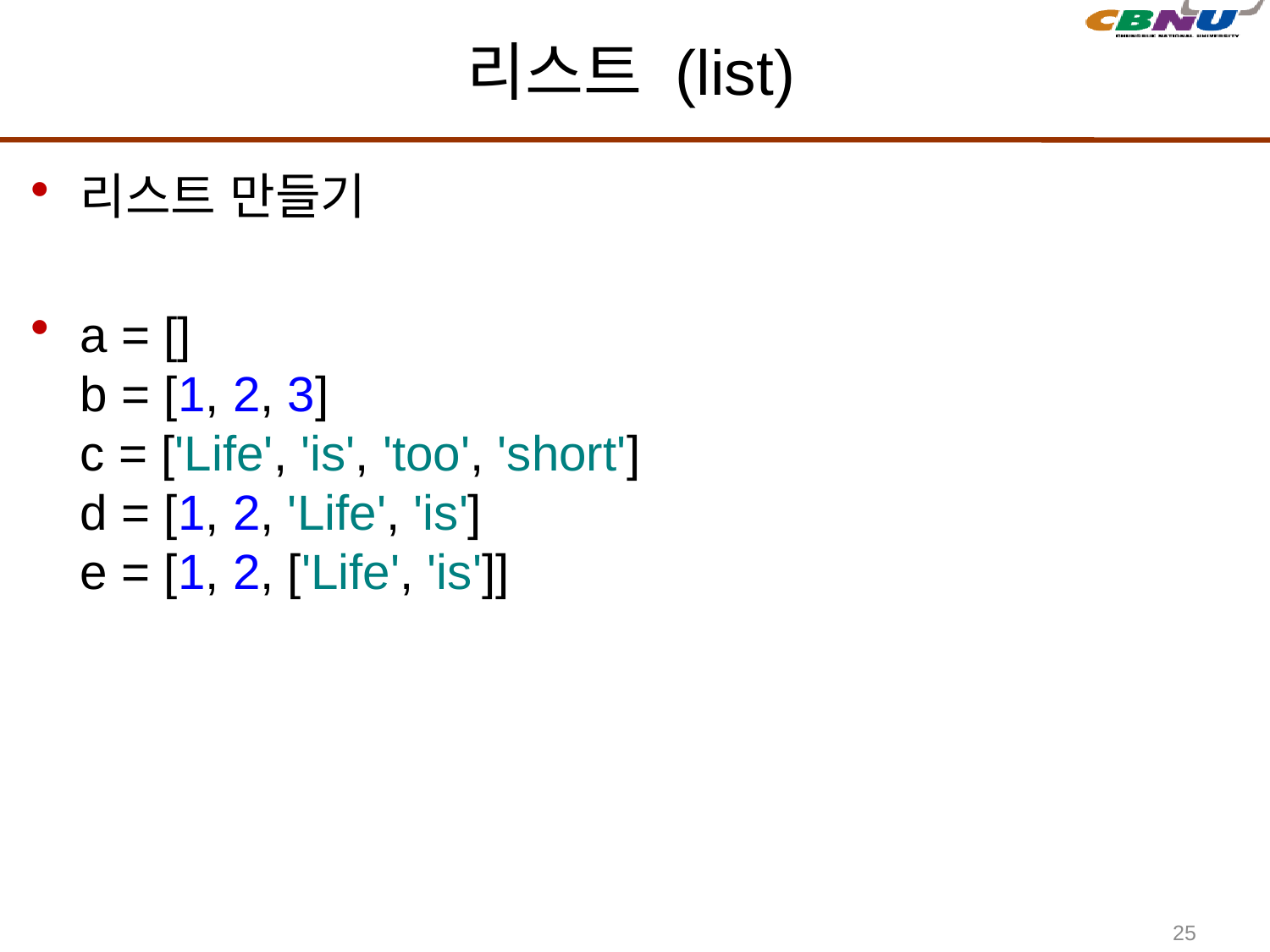

# 리스트 (list)
리스트 만들기

a = []
b = [1, 2, 3]
c = ['Life', 'is', 'too', 'short']
d = [1, 2, 'Life', 'is']
e = [1, 2, ['Life', 'is']]

25